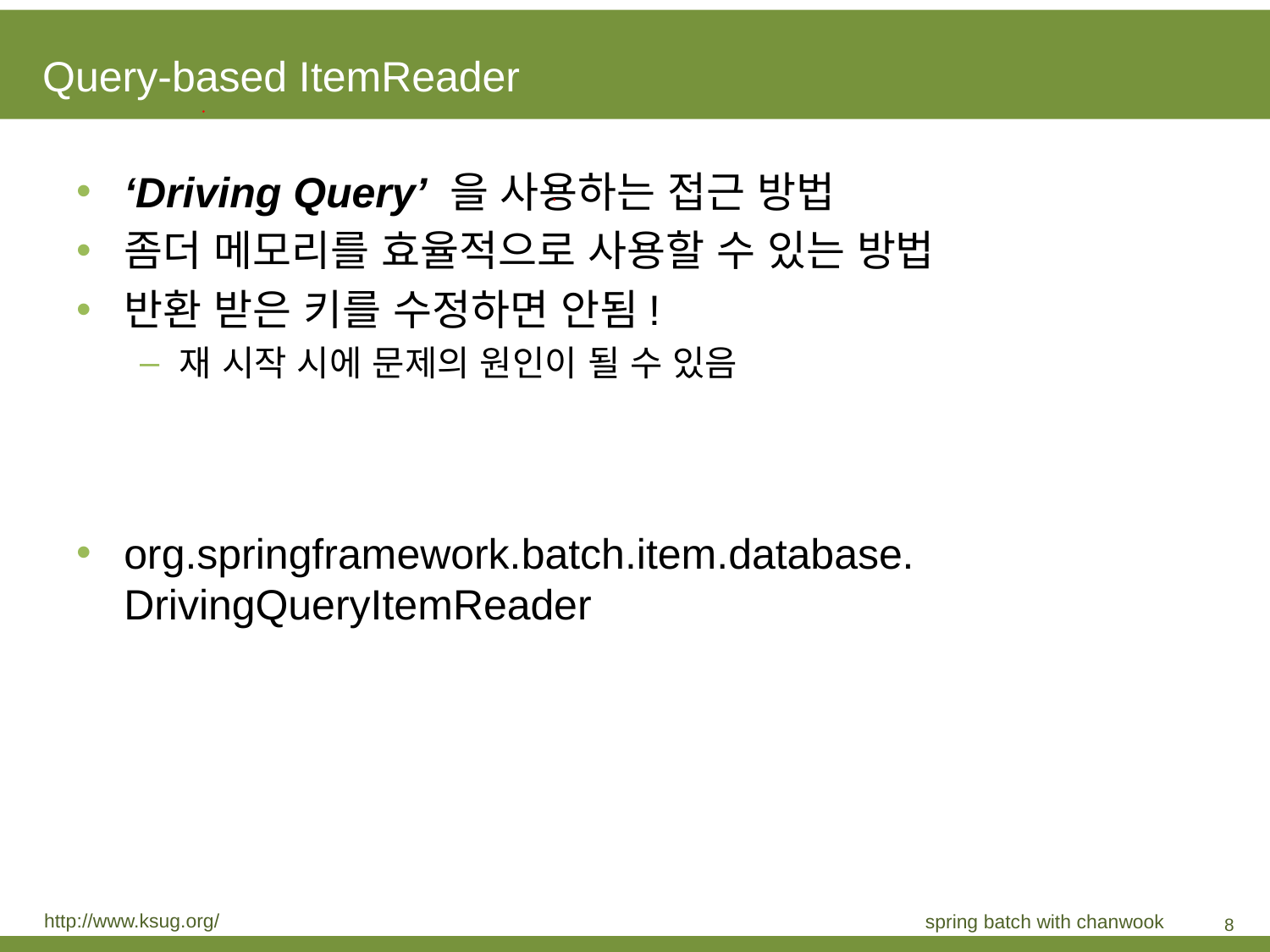

# Query-based ItemReader
‘Driving Query’ 을 사용하는 접근 방법
좀더 메모리를 효율적으로 사용할 수 있는 방법
반환 받은 키를 수정하면 안됨!
재 시작 시에 문제의 원인이 될 수 있음

org.springframework.batch.item.database. DrivingQueryItemReader

http://www.ksug.org/
spring batch with chanwook
8